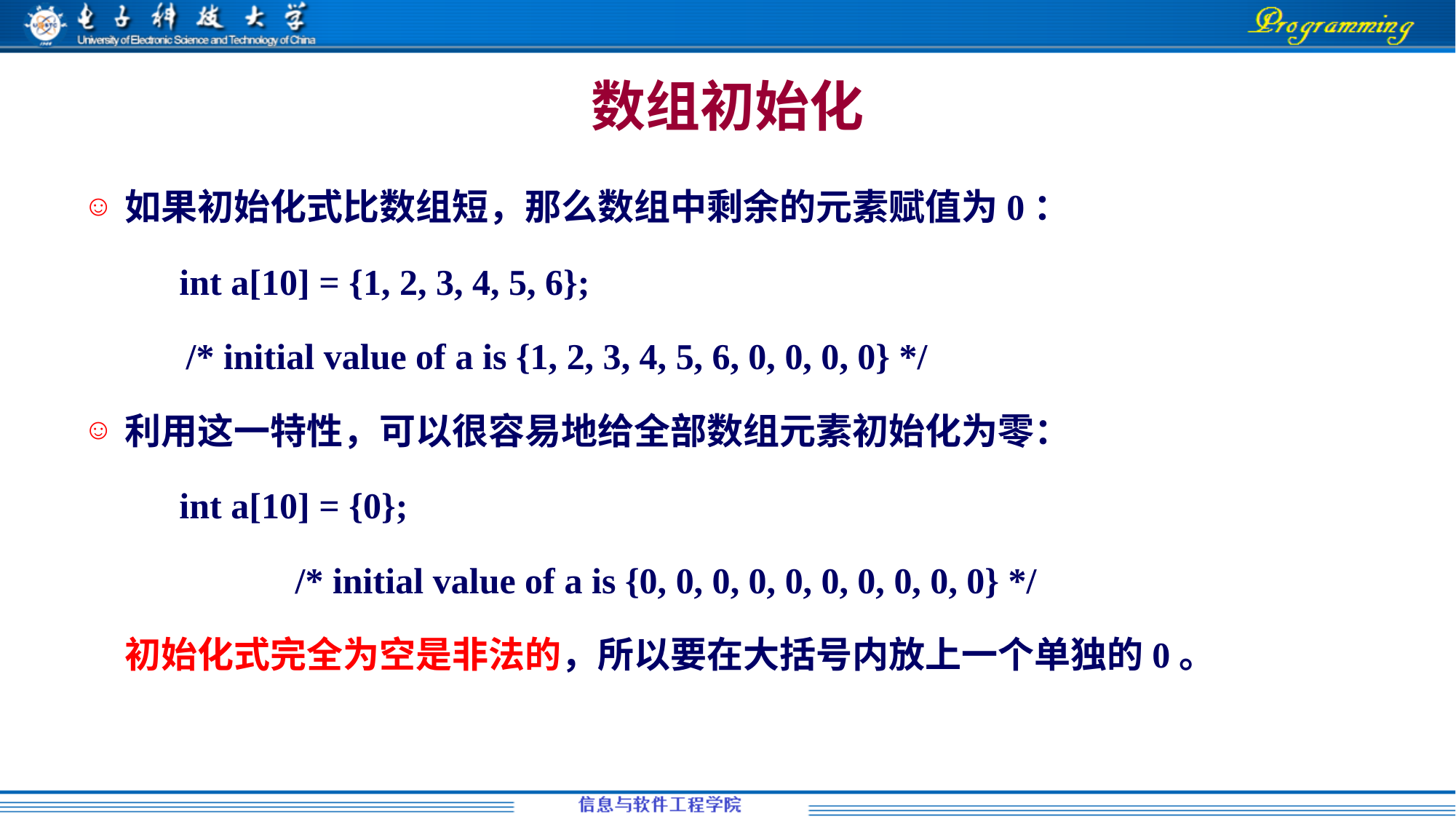

数组初始化
如果初始化式比数组短，那么数组中剩余的元素赋值为0：
	      int a[10] = {1, 2, 3, 4, 5, 6};
/* initial value of a is {1, 2, 3, 4, 5, 6, 0, 0, 0, 0} */
利用这一特性，可以很容易地给全部数组元素初始化为零：
	      int a[10] = {0};
	/* initial value of a is {0, 0, 0, 0, 0, 0, 0, 0, 0, 0} */
	初始化式完全为空是非法的，所以要在大括号内放上一个单独的0。